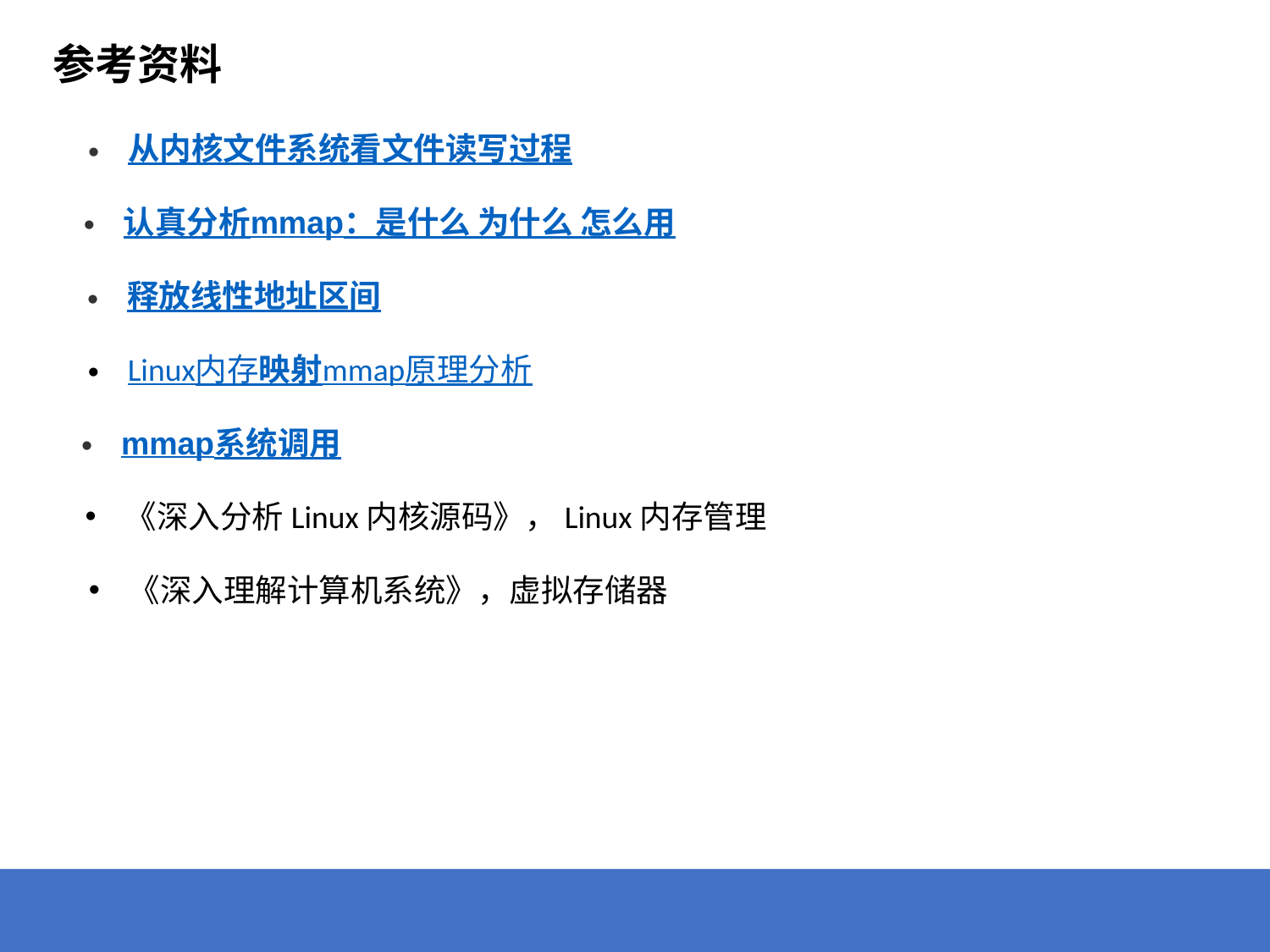

参考资料
从内核文件系统看文件读写过程
认真分析mmap：是什么 为什么 怎么用
释放线性地址区间
Linux内存映射mmap原理分析
mmap系统调用
《深入分析Linux内核源码》，Linux内存管理
《深入理解计算机系统》，虚拟存储器